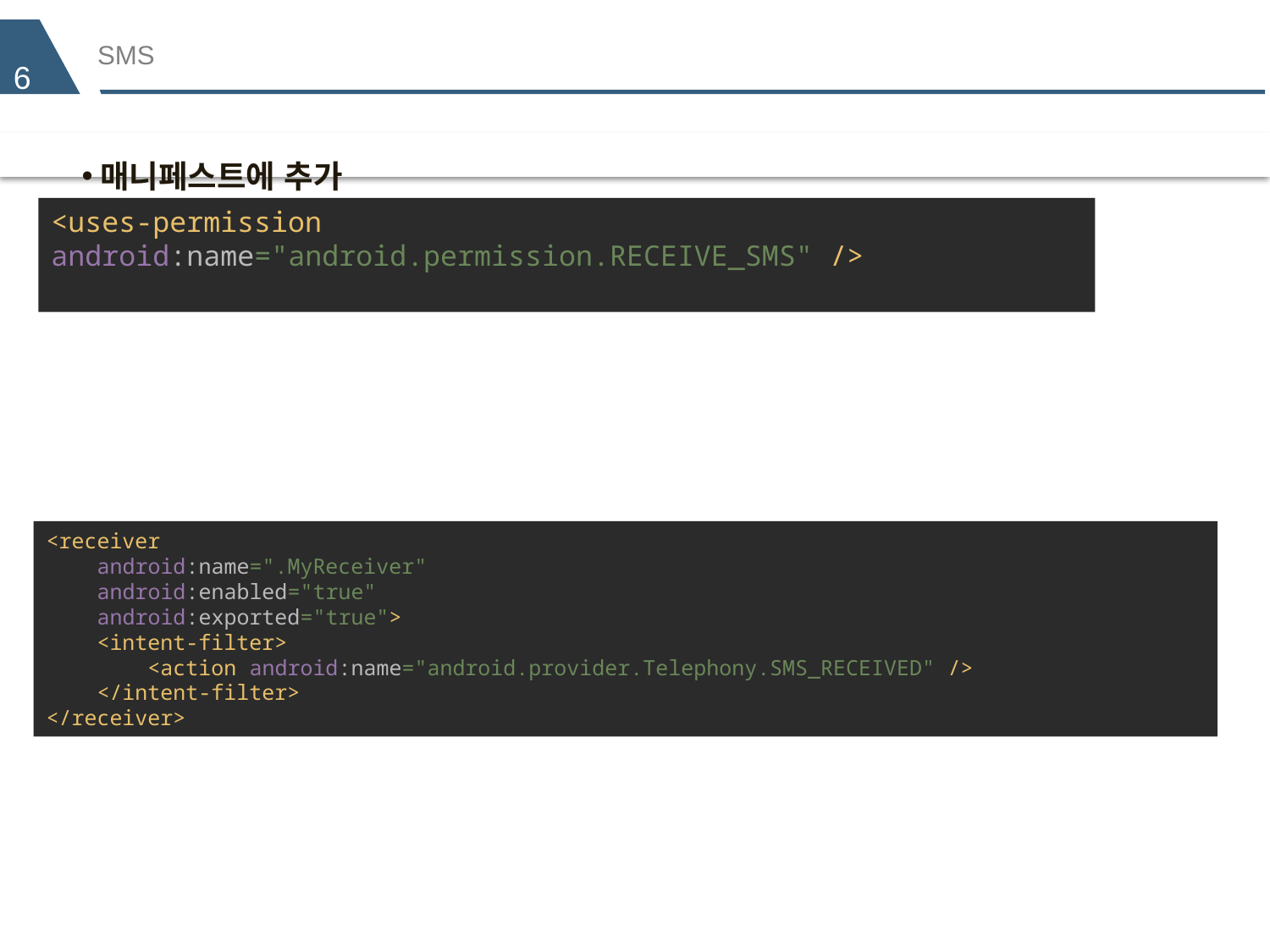

# SMS
6
매니페스트에 추가
<uses-permission android:name="android.permission.RECEIVE_SMS" />
<receiver
    android:name=".MyReceiver"
    android:enabled="true"
    android:exported="true">
    <intent-filter>
        <action android:name="android.provider.Telephony.SMS_RECEIVED" />
    </intent-filter>
</receiver>